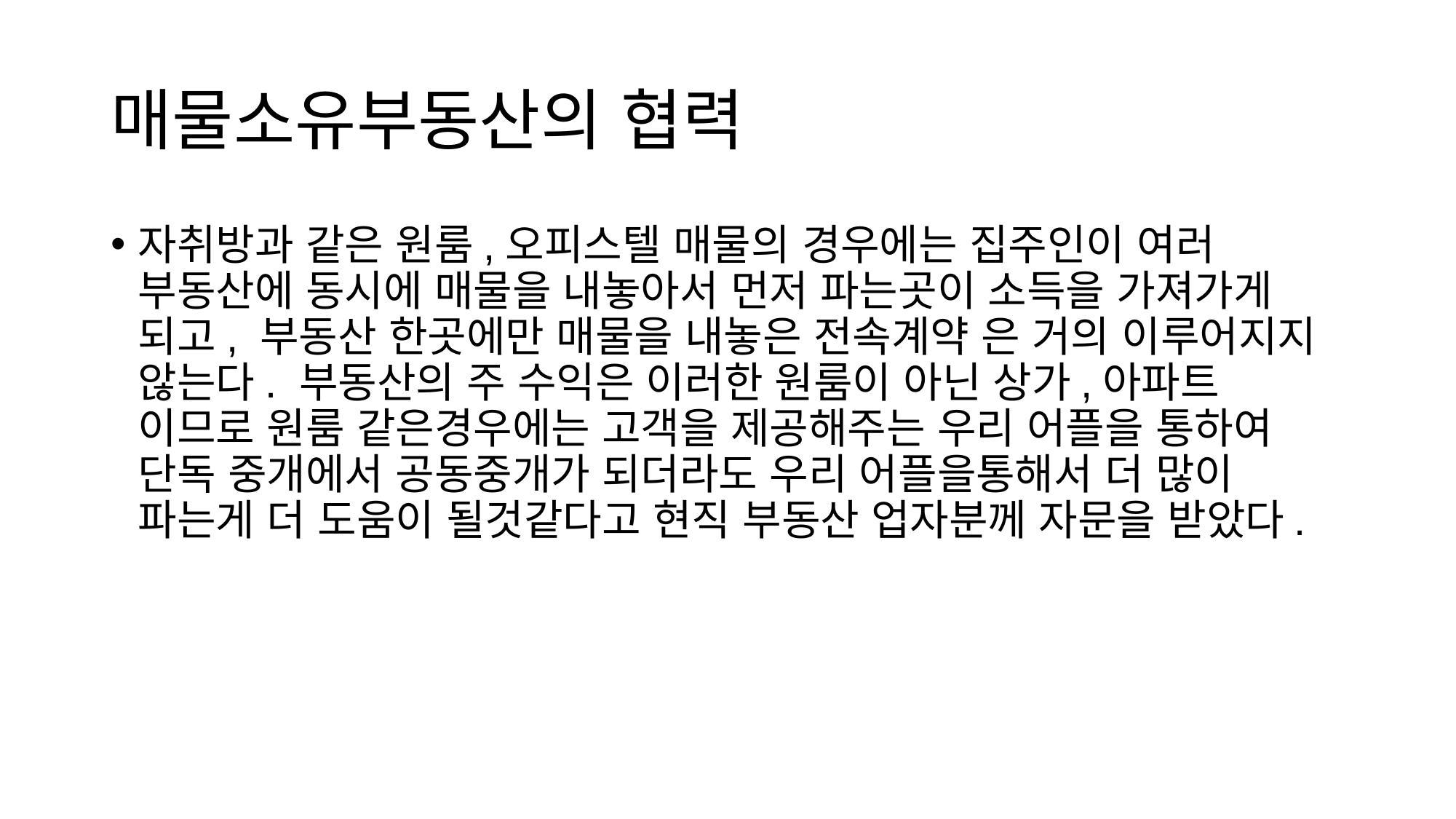

# 매물소유부동산의 협력
자취방과 같은 원룸,오피스텔 매물의 경우에는 집주인이 여러 부동산에 동시에 매물을 내놓아서 먼저 파는곳이 소득을 가져가게 되고, 부동산 한곳에만 매물을 내놓은 전속계약 은 거의 이루어지지 않는다. 부동산의 주 수익은 이러한 원룸이 아닌 상가,아파트 이므로 원룸 같은경우에는 고객을 제공해주는 우리 어플을 통하여 단독 중개에서 공동중개가 되더라도 우리 어플을통해서 더 많이 파는게 더 도움이 될것같다고 현직 부동산 업자분께 자문을 받았다.